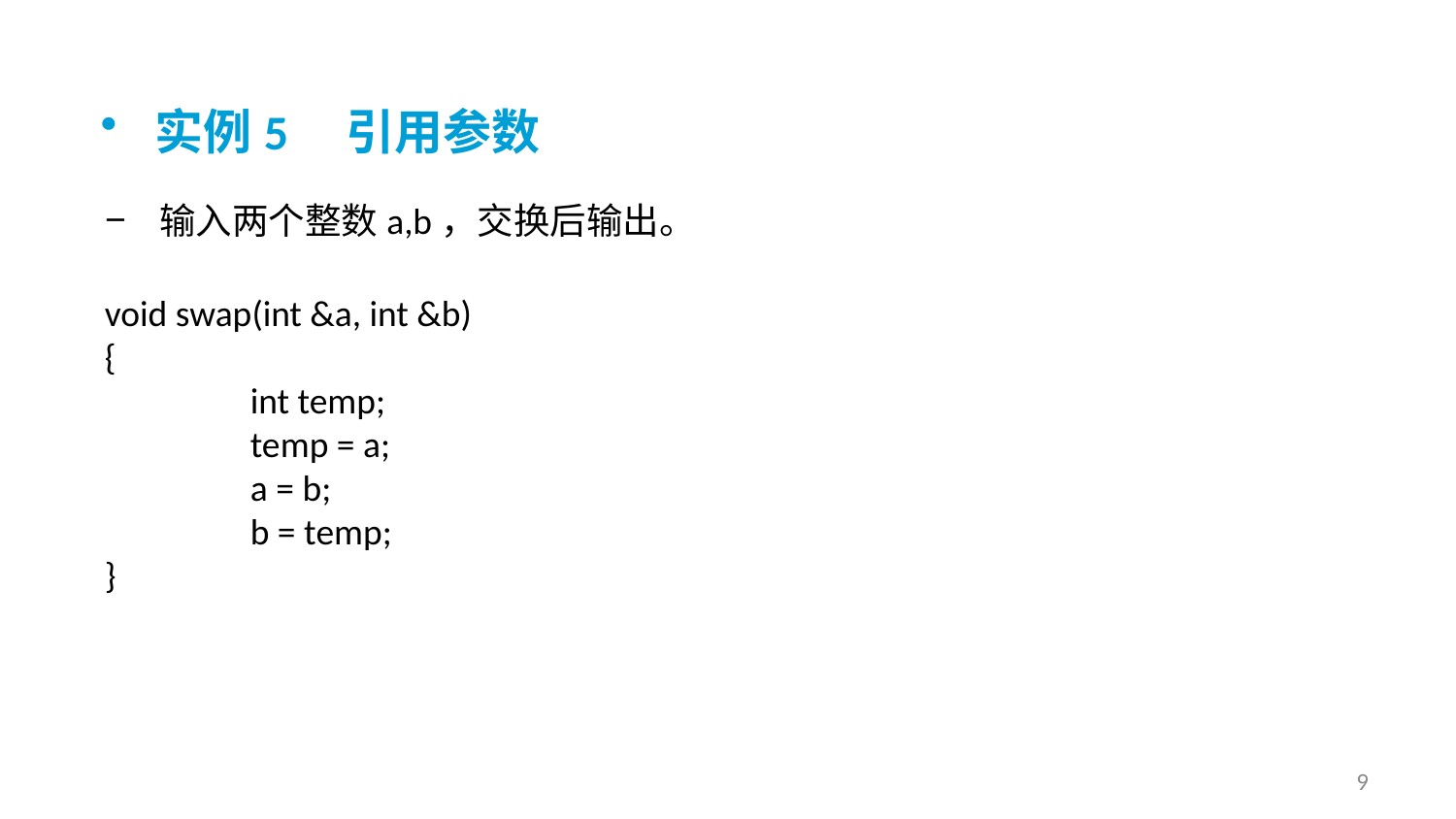

实例5
引用参数
输入两个整数a,b，交换后输出。
void swap(int &a, int &b)
{
	int temp;
	temp = a;
	a = b;
	b = temp;
}
9